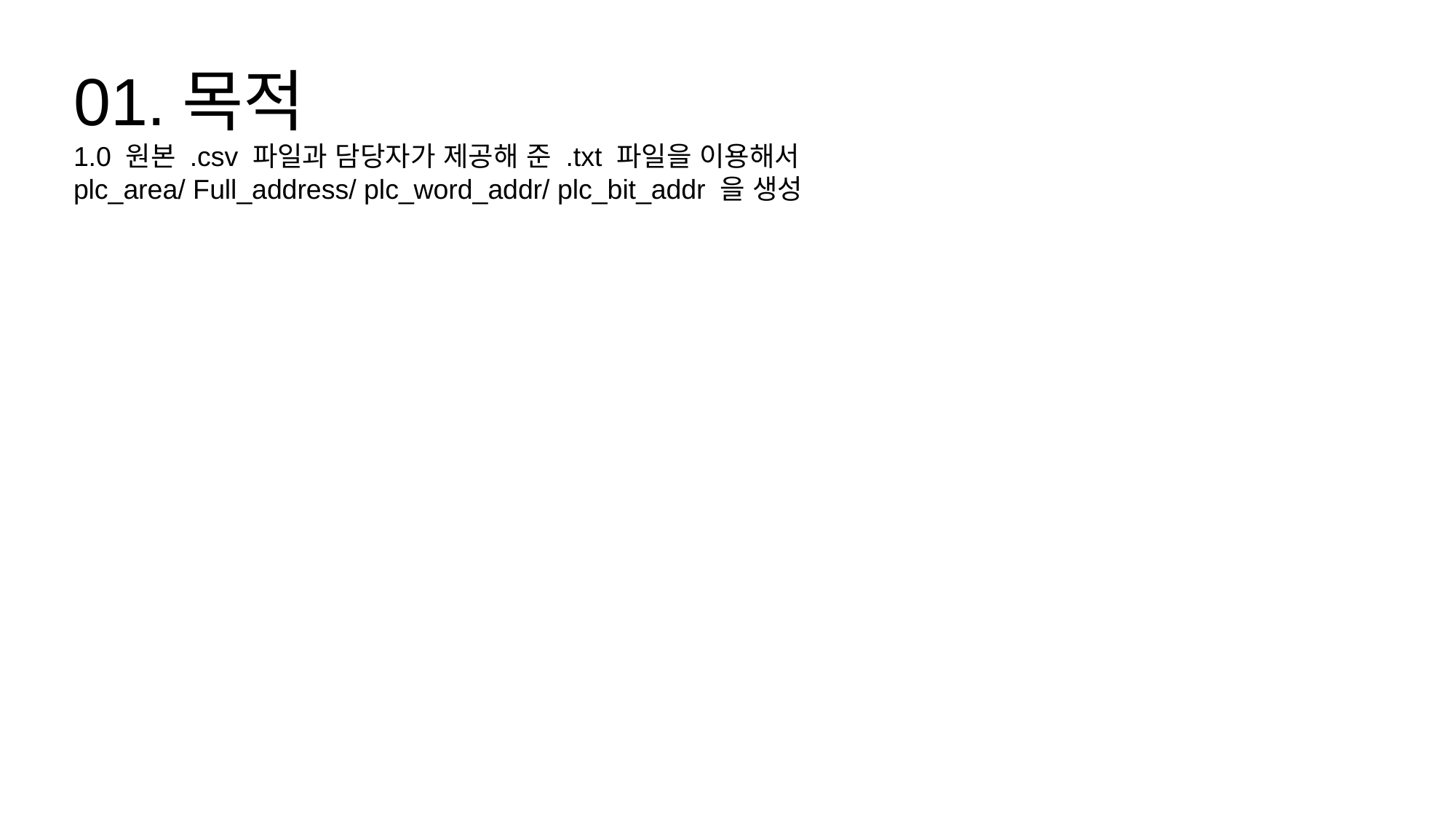

01.목적
1.0 원본 .csv 파일과 담당자가 제공해 준 .txt 파일을 이용해서
plc_area/ Full_address/ plc_word_addr/ plc_bit_addr 을 생성